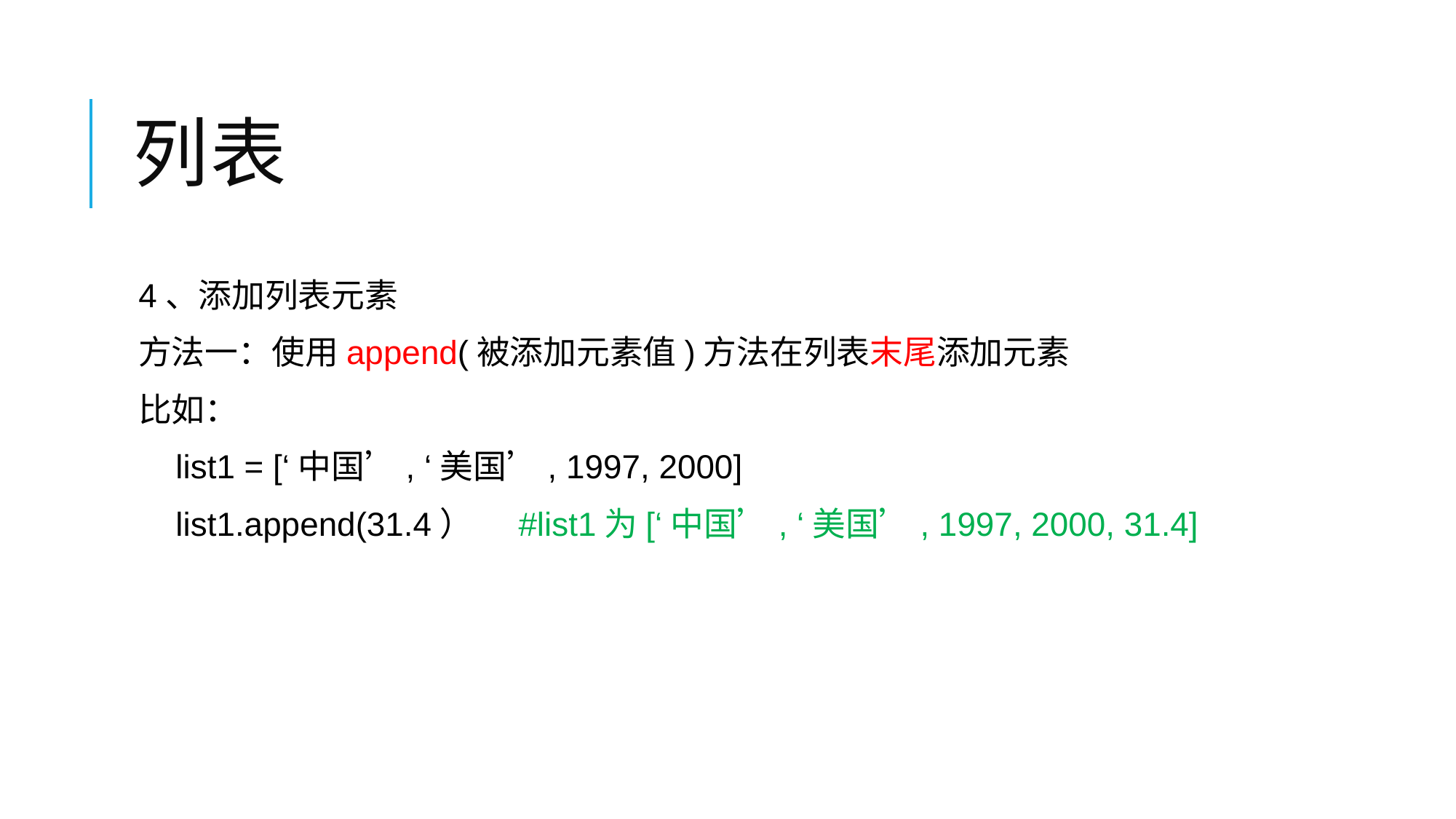

# 列表
4、添加列表元素
方法一：使用append(被添加元素值)方法在列表末尾添加元素
比如：
    list1 = [‘中国’, ‘美国’, 1997, 2000]
    list1.append(31.4）     #list1为[‘中国’, ‘美国’, 1997, 2000, 31.4]